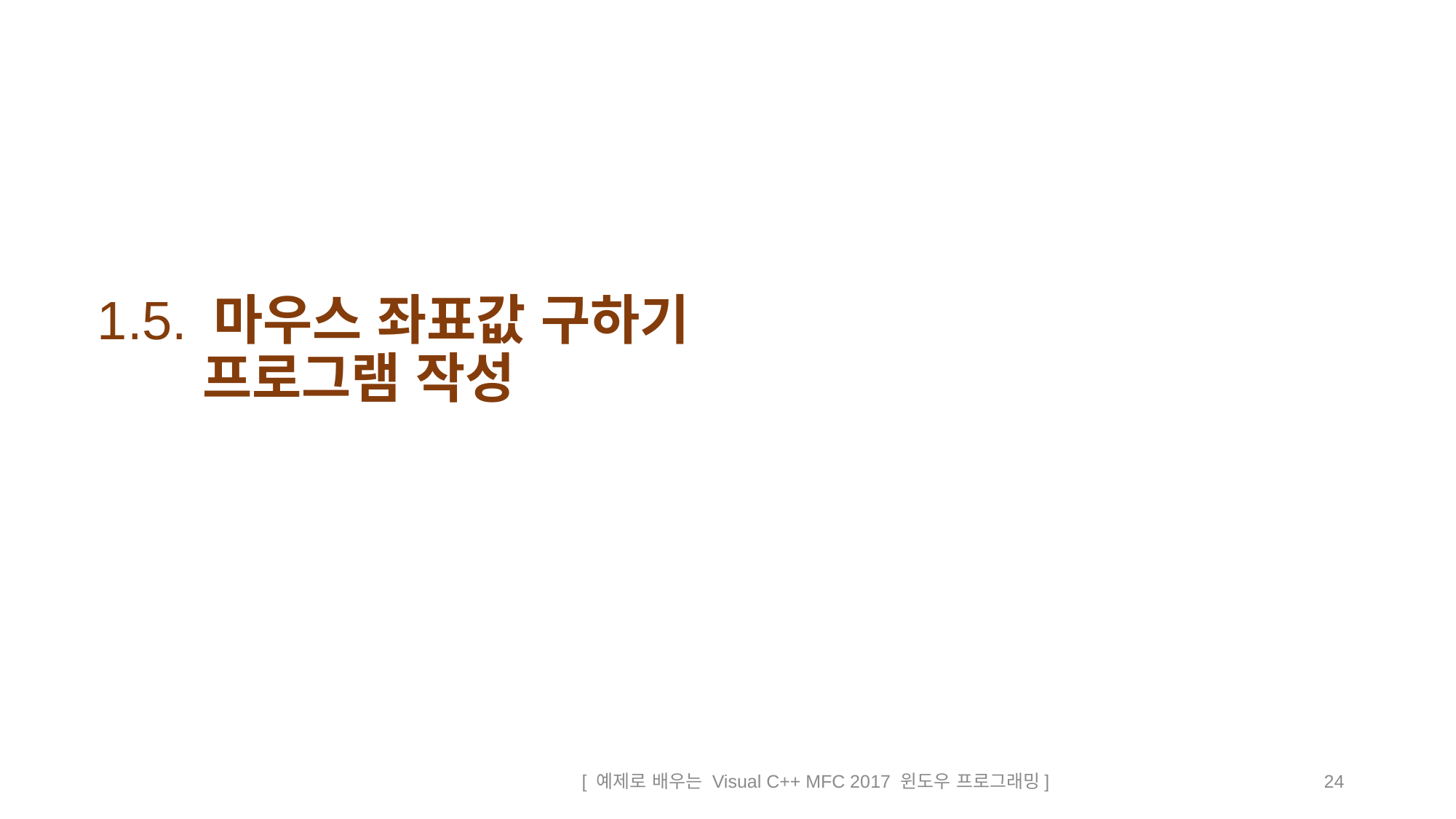

# 1.5. 마우스 좌표값 구하기 프로그램 작성
[ 예제로 배우는 Visual C++ MFC 2017 윈도우 프로그래밍]
24